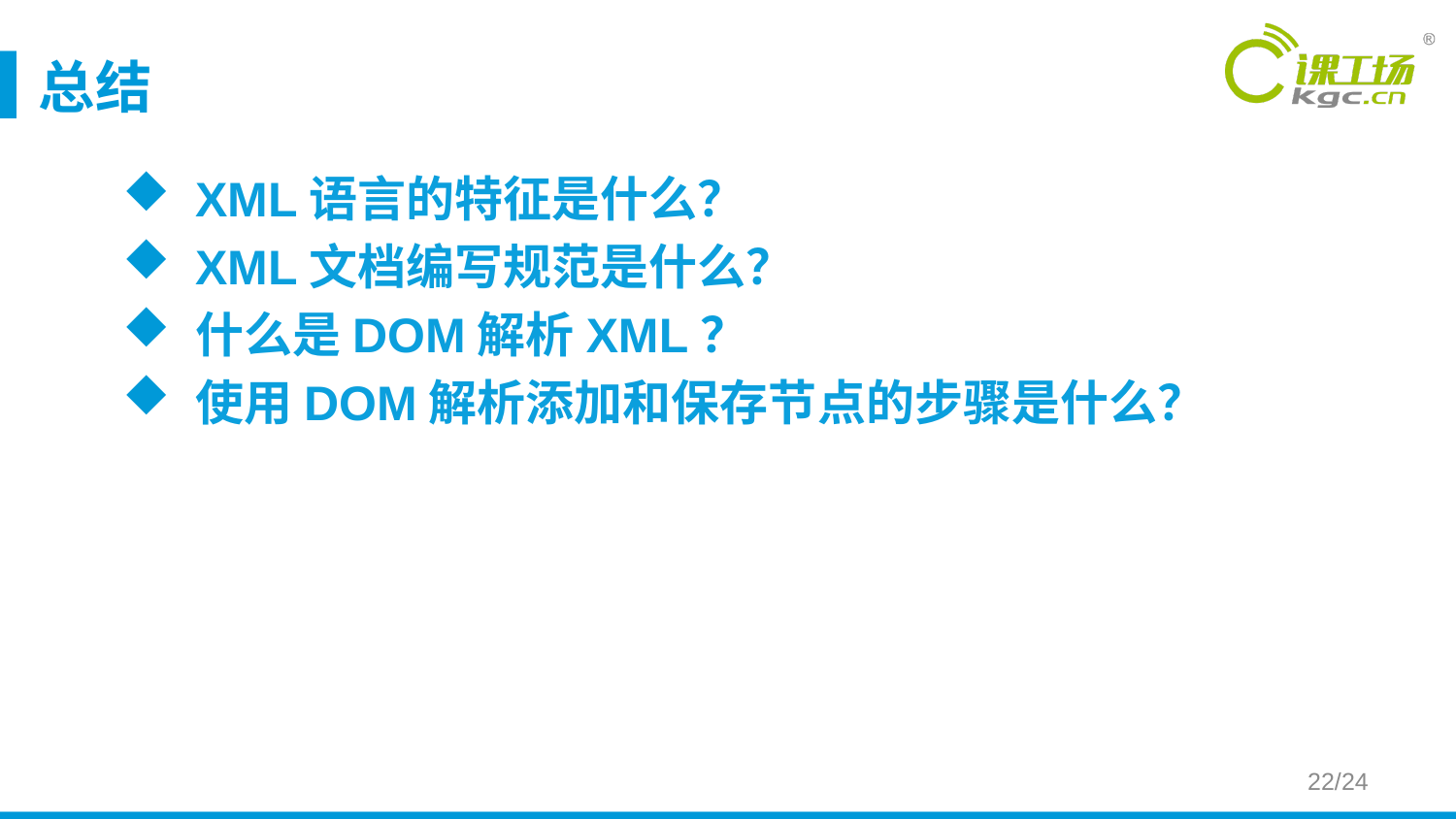

# 总结
XML语言的特征是什么？
XML文档编写规范是什么？
什么是DOM解析XML？
使用DOM解析添加和保存节点的步骤是什么？

22/24